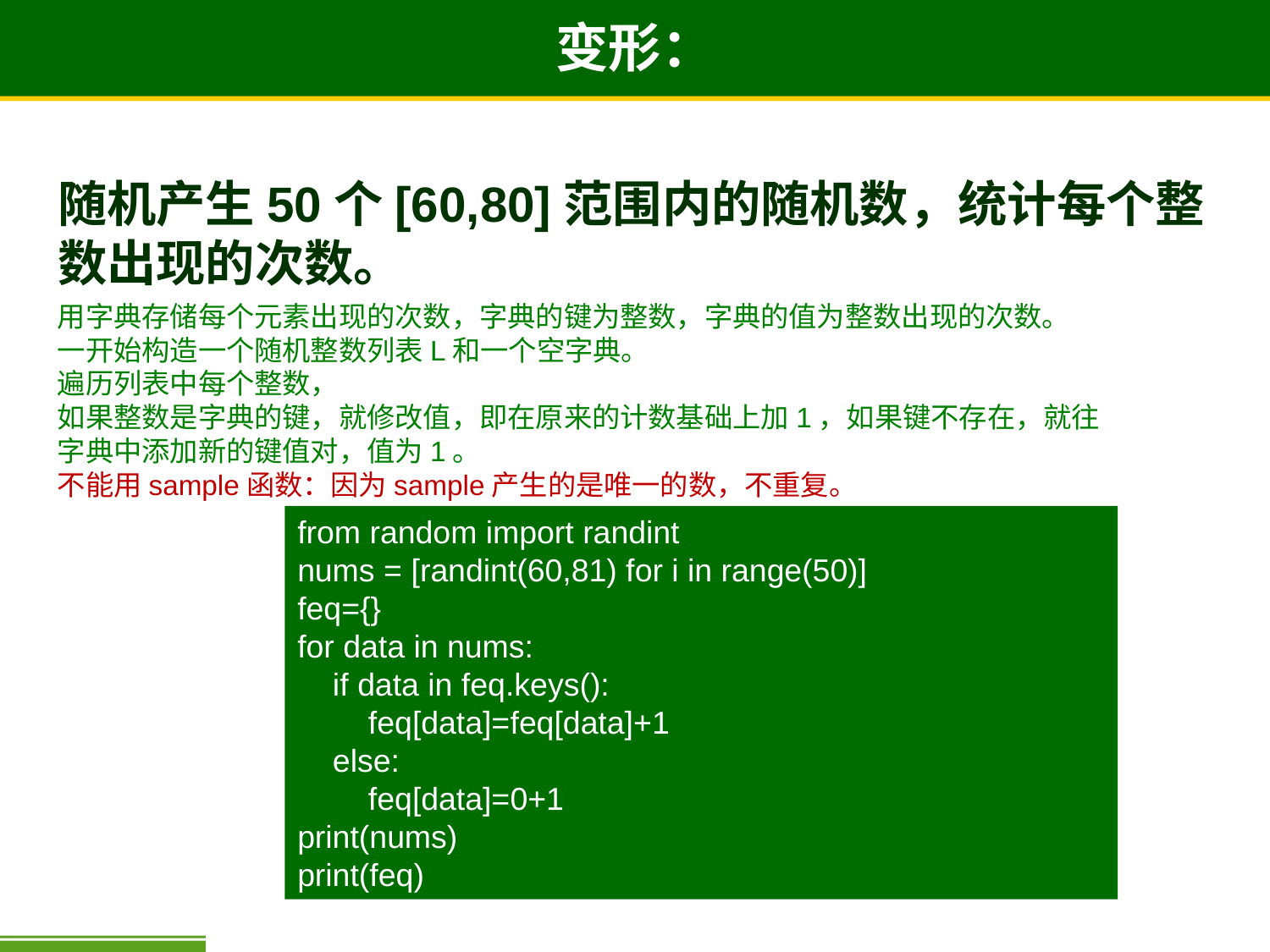

# 变形：
随机产生50个[60,80]范围内的随机数，统计每个整数出现的次数。

用字典存储每个元素出现的次数，字典的键为整数，字典的值为整数出现的次数。
一开始构造一个随机整数列表L和一个空字典。
遍历列表中每个整数，
如果整数是字典的键，就修改值，即在原来的计数基础上加1，如果键不存在，就往字典中添加新的键值对，值为1。
不能用sample函数：因为sample产生的是唯一的数，不重复。
from random import randint
nums = [randint(60,81) for i in range(50)]
feq={}
for data in nums:
    if data in feq.keys():
        feq[data]=feq[data]+1
    else:
        feq[data]=0+1
print(nums)
print(feq)